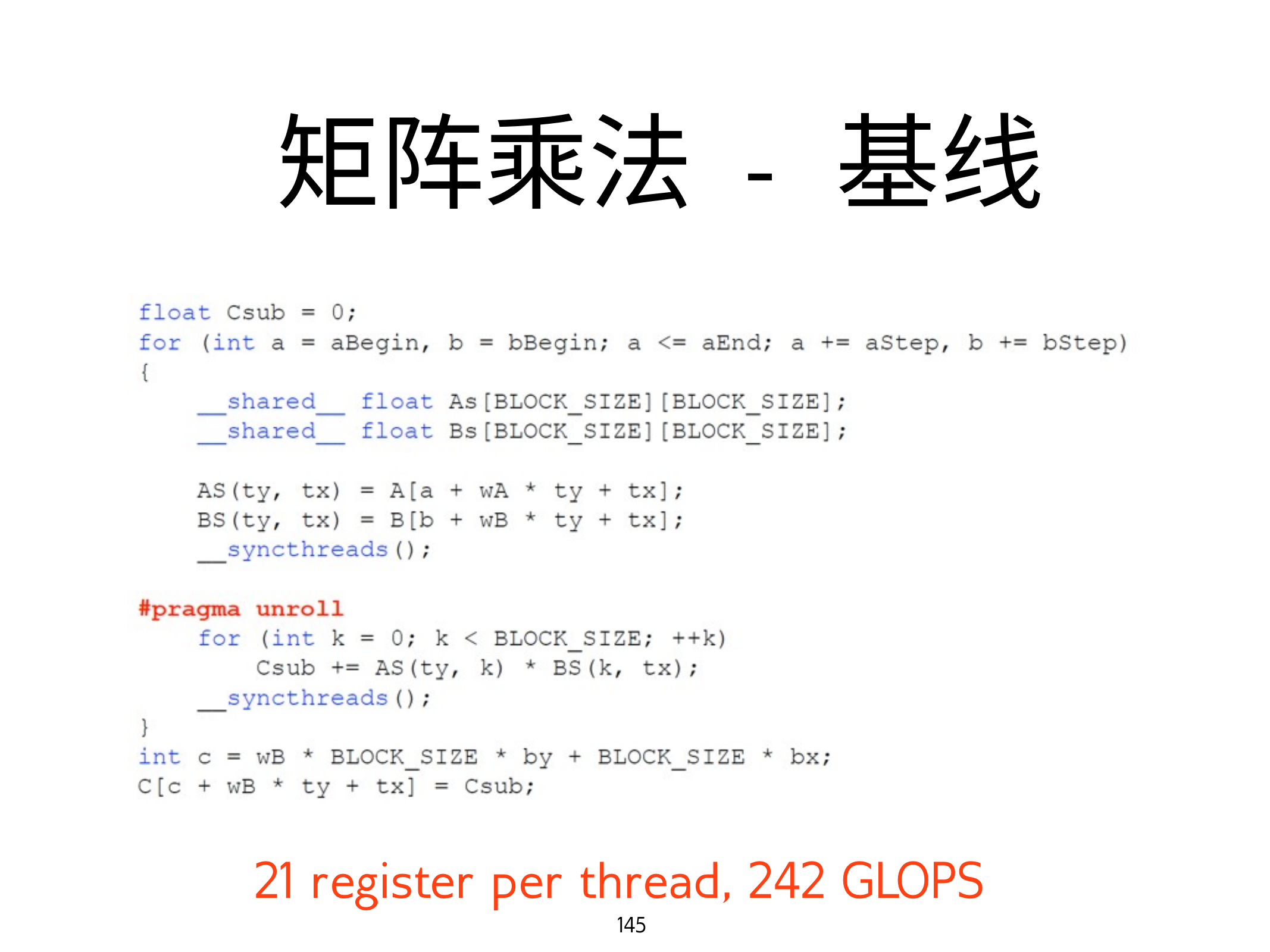

# 矩阵乘法 - 基线

21 register per thread, 242 GLOPS
145